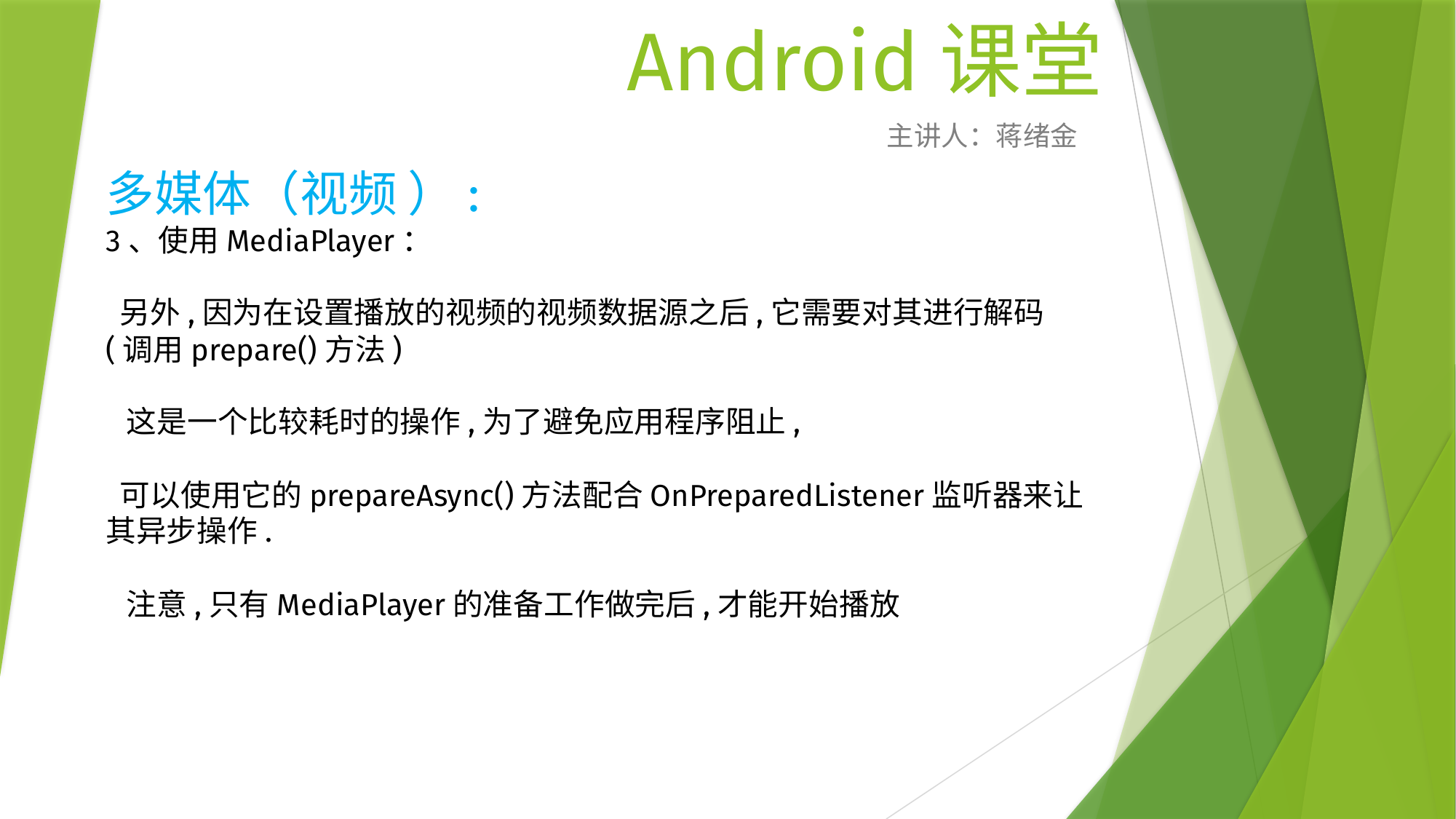

# Android课堂
主讲人：蒋绪金
多媒体（视频 ）:
3、使用MediaPlayer：

 另外,因为在设置播放的视频的视频数据源之后,它需要对其进行解码(调用prepare()方法)

  这是一个比较耗时的操作,为了避免应用程序阻止,

 可以使用它的prepareAsync()方法配合OnPreparedListener监听器来让其异步操作.

  注意,只有MediaPlayer的准备工作做完后,才能开始播放